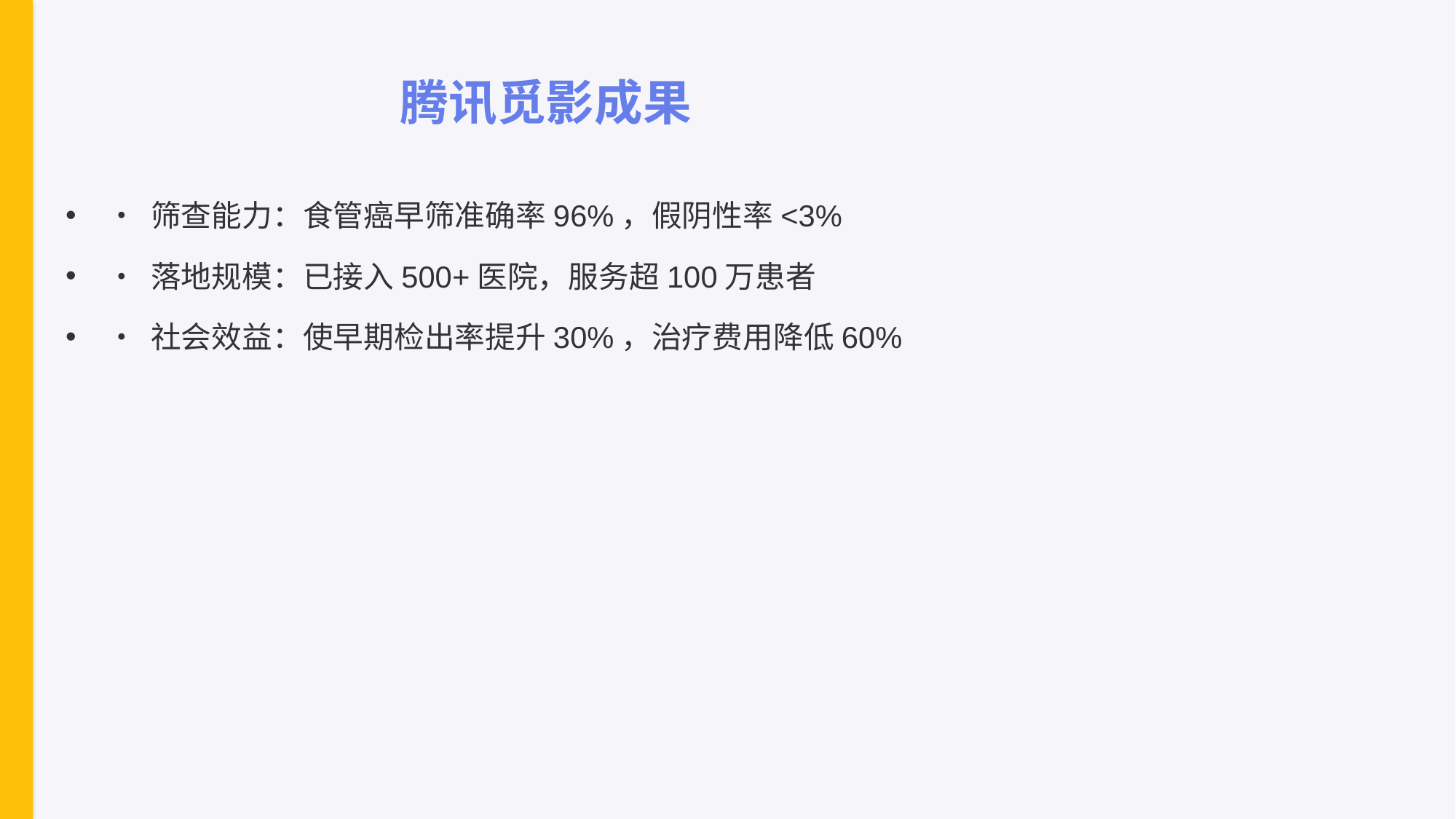

# 腾讯觅影成果
• 筛查能力：食管癌早筛准确率96%，假阴性率<3%
• 落地规模：已接入500+医院，服务超100万患者
• 社会效益：使早期检出率提升30%，治疗费用降低60%